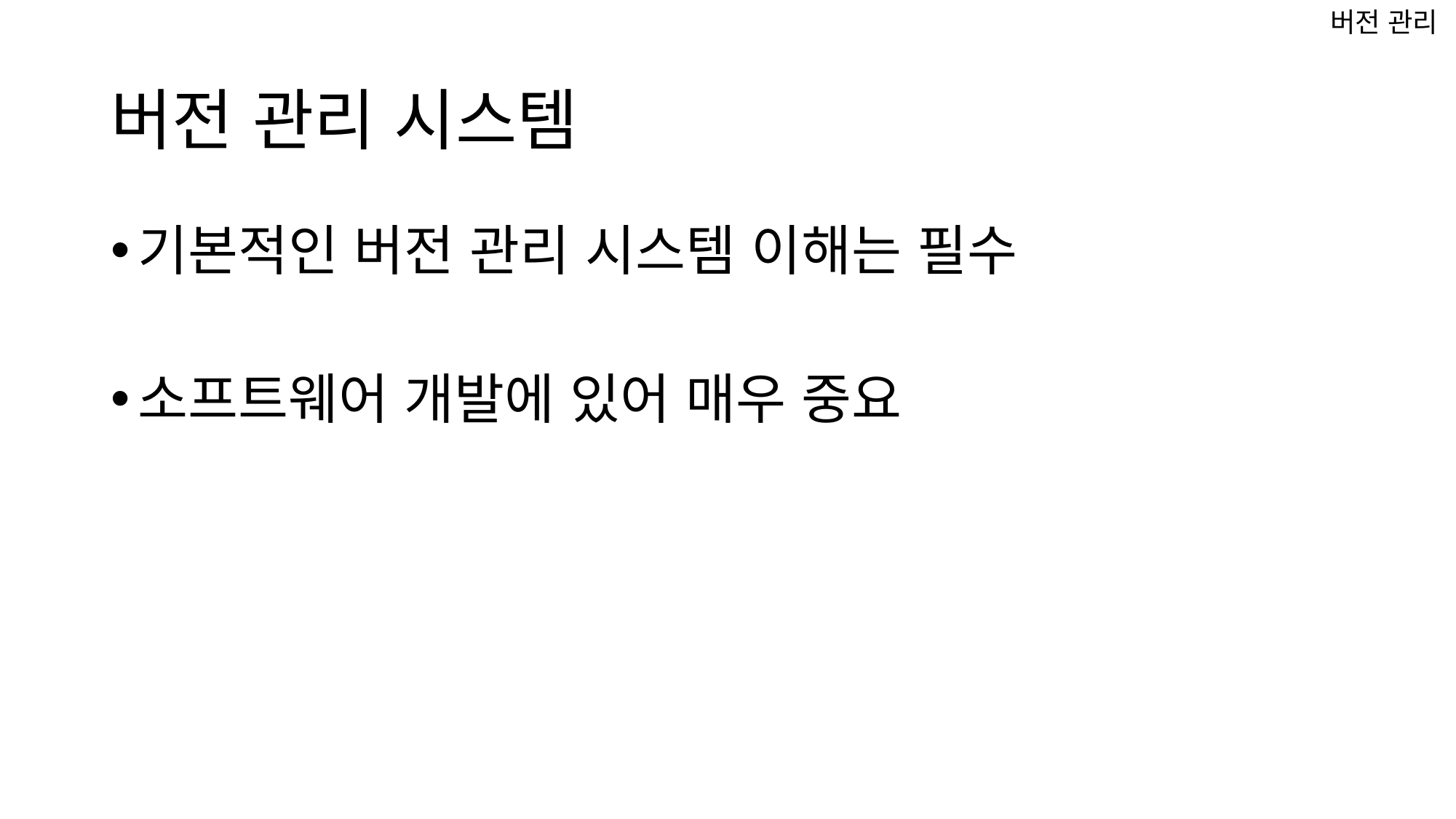

버전 관리
# 버전 관리 시스템
기본적인 버전 관리 시스템 이해는 필수

소프트웨어 개발에 있어 매우 중요